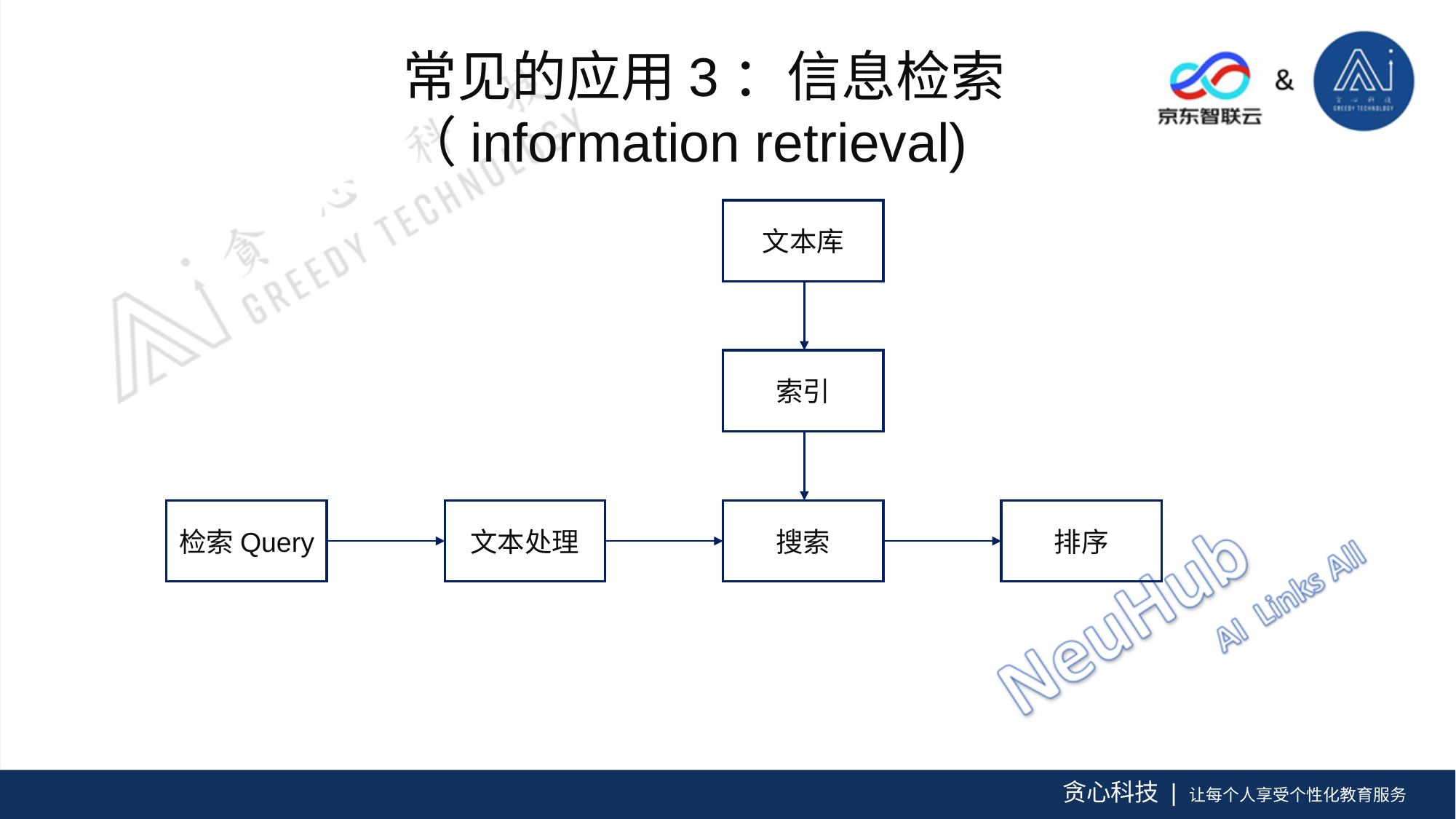

常见的应用3：信息检索
（information retrieval)
文本库
索引
检索Query
文本处理
搜索
排序